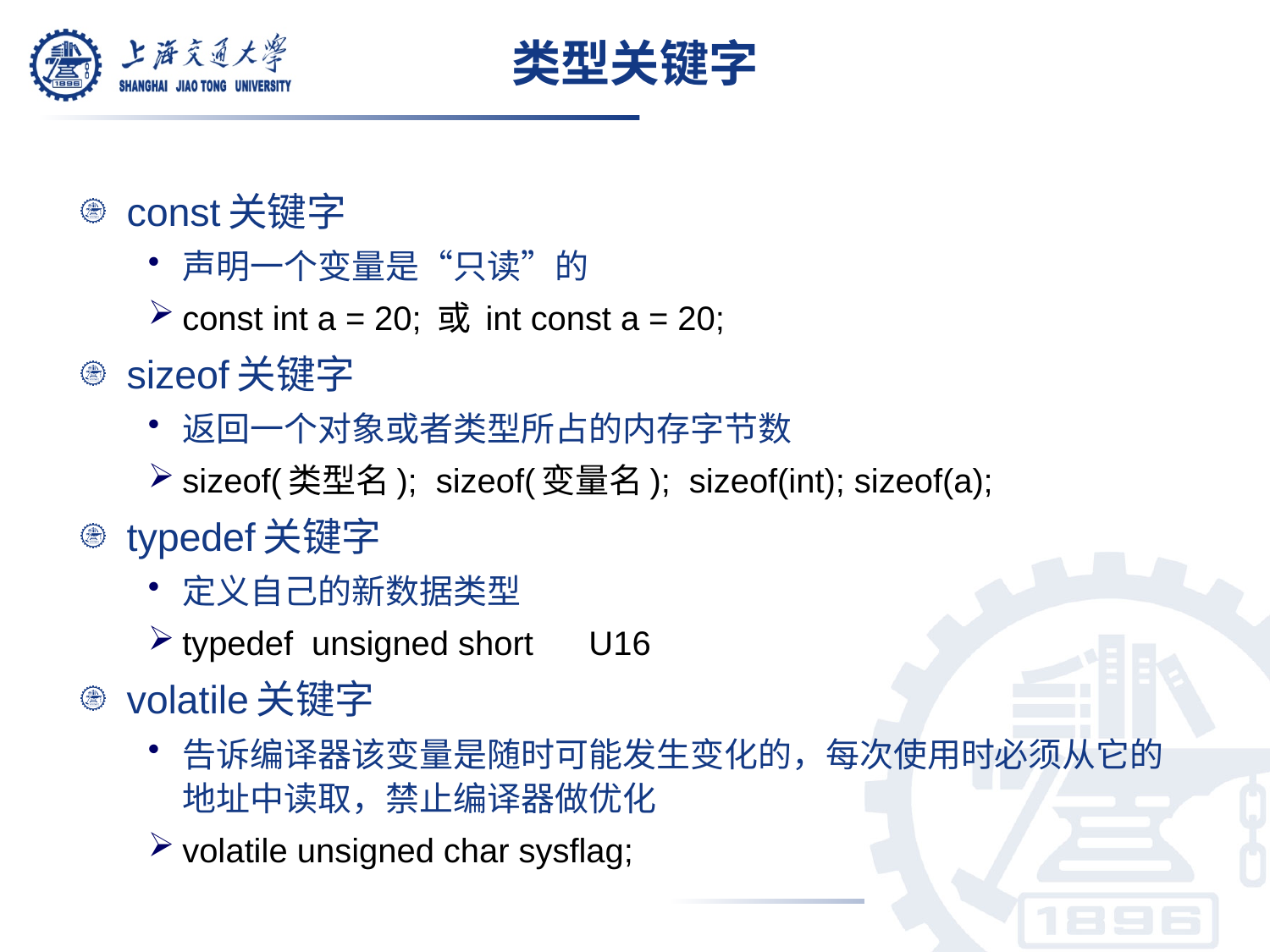

# 类型关键字
const关键字
声明一个变量是“只读”的
const int a = 20; 或 int const a = 20;
sizeof关键字
返回一个对象或者类型所占的内存字节数
sizeof(类型名);  sizeof(变量名);  sizeof(int); sizeof(a);
typedef关键字
定义自己的新数据类型
typedef  unsigned short 	U16
volatile关键字
告诉编译器该变量是随时可能发生变化的，每次使用时必须从它的地址中读取，禁止编译器做优化
volatile unsigned char sysflag;